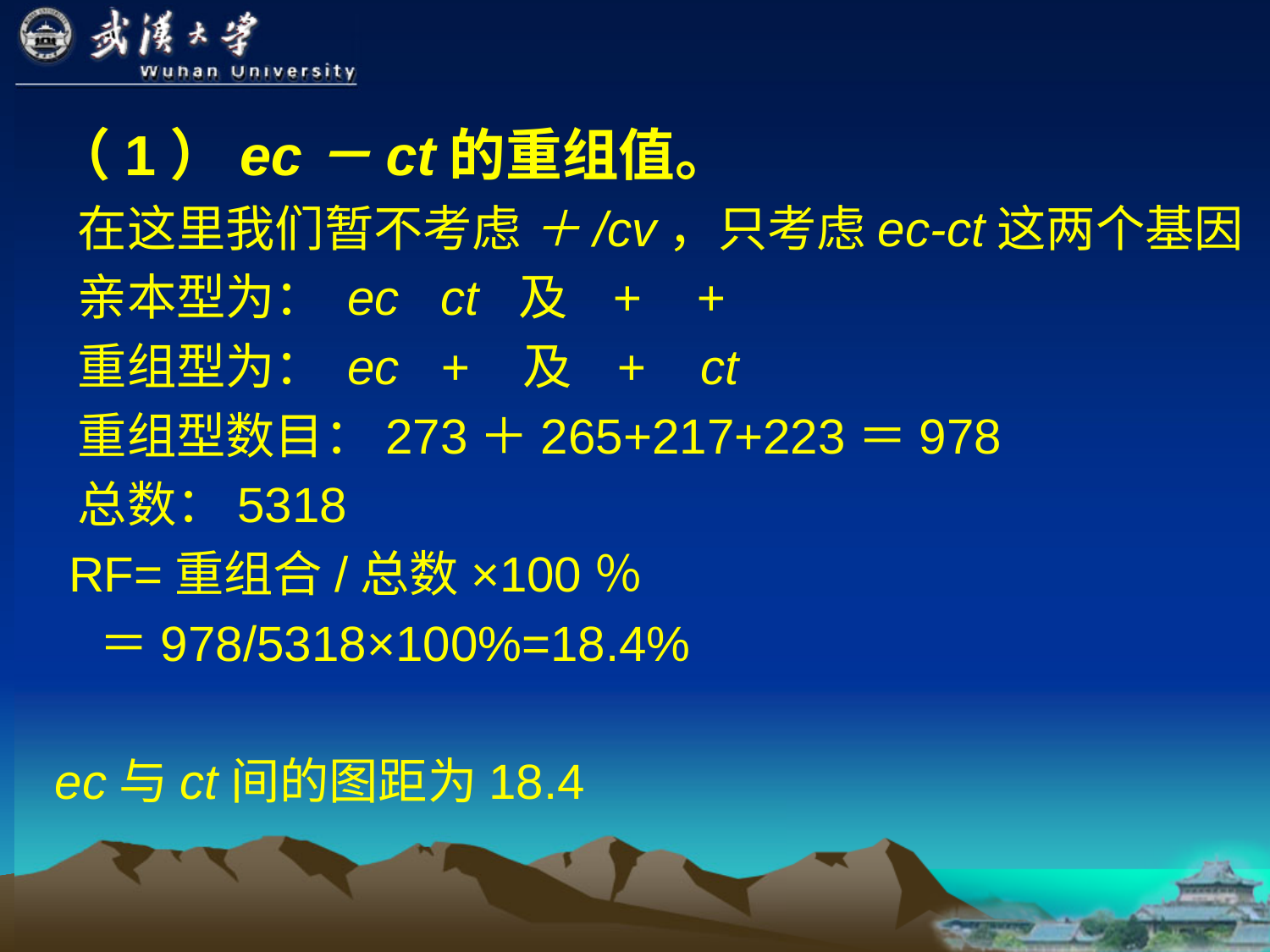

（1）ec－ct的重组值。
 在这里我们暂不考虑 ＋/cv，只考虑ec-ct这两个基因
 亲本型为： ec   ct  及   +    +
 重组型为： ec   +   及   +    ct
 重组型数目：273＋265+217+223＝978
 总数：5318
 RF=重组合/总数×100％
   ＝978/5318×100%=18.4%

ec与ct间的图距为18.4